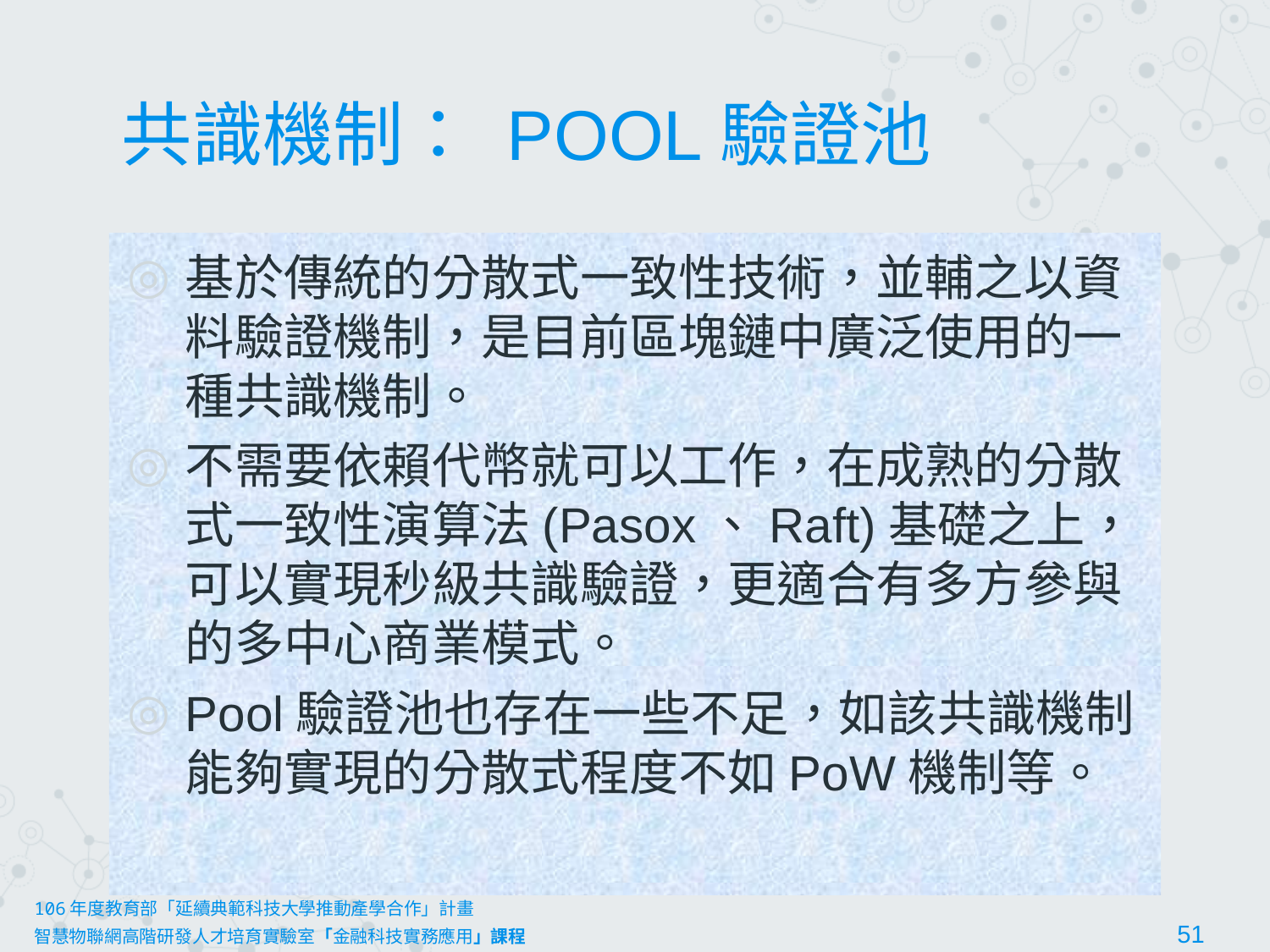

# 共識機制： POOL驗證池
基於傳統的分散式一致性技術，並輔之以資料驗證機制，是目前區塊鏈中廣泛使用的一種共識機制。
不需要依賴代幣就可以工作，在成熟的分散式一致性演算法(Pasox、Raft)基礎之上，可以實現秒級共識驗證，更適合有多方參與的多中心商業模式。
Pool驗證池也存在一些不足，如該共識機制能夠實現的分散式程度不如PoW機制等。
106年度教育部「延續典範科技大學推動產學合作」計畫
智慧物聯網高階研發人才培育實驗室「金融科技實務應用」課程						51